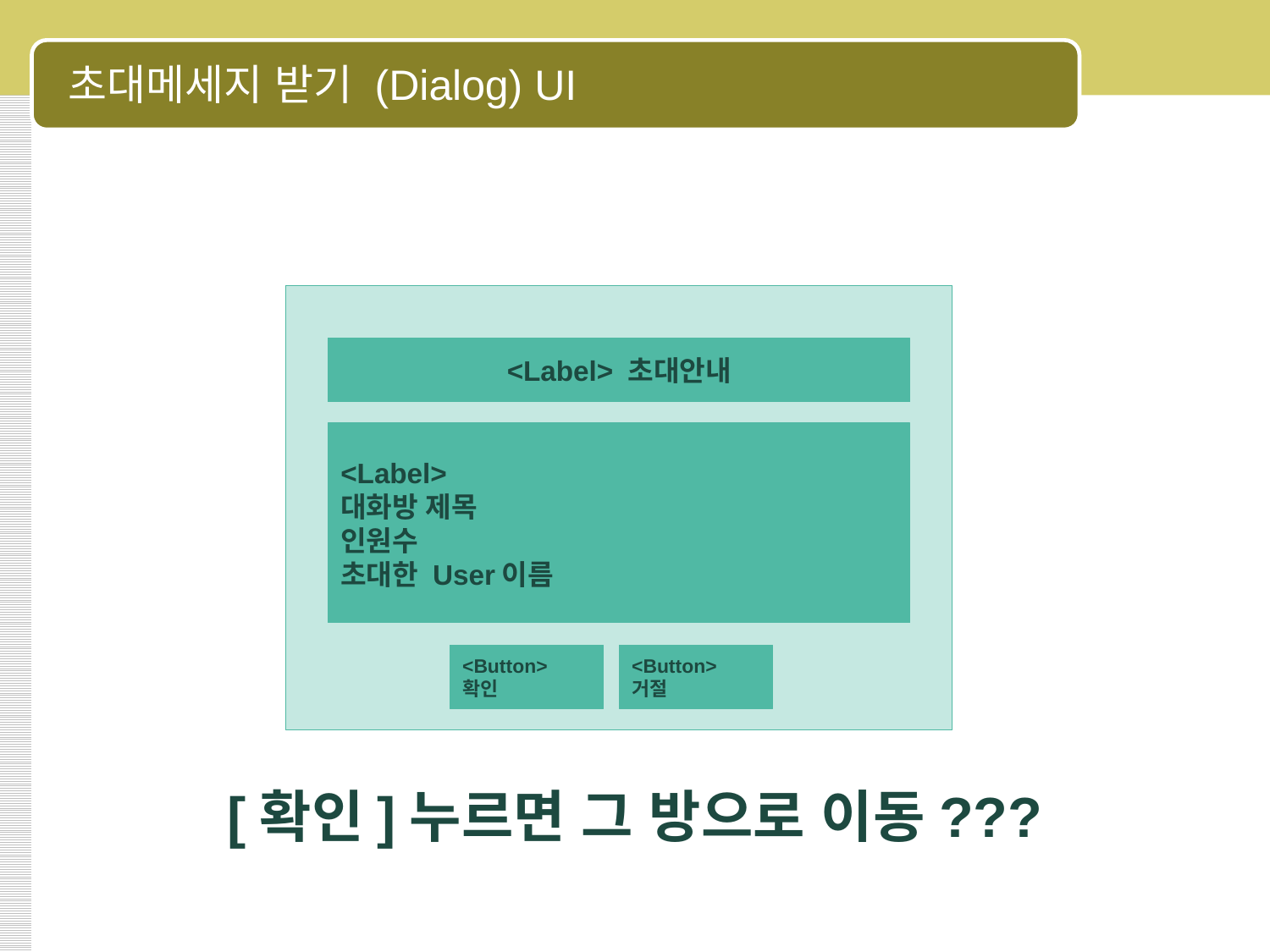

# 초대메세지 받기 (Dialog) UI

<Label> 초대안내
<Label>
대화방 제목
인원수
초대한 User이름
<Button>
확인
<Button>
거절
[확인]누르면 그 방으로 이동???